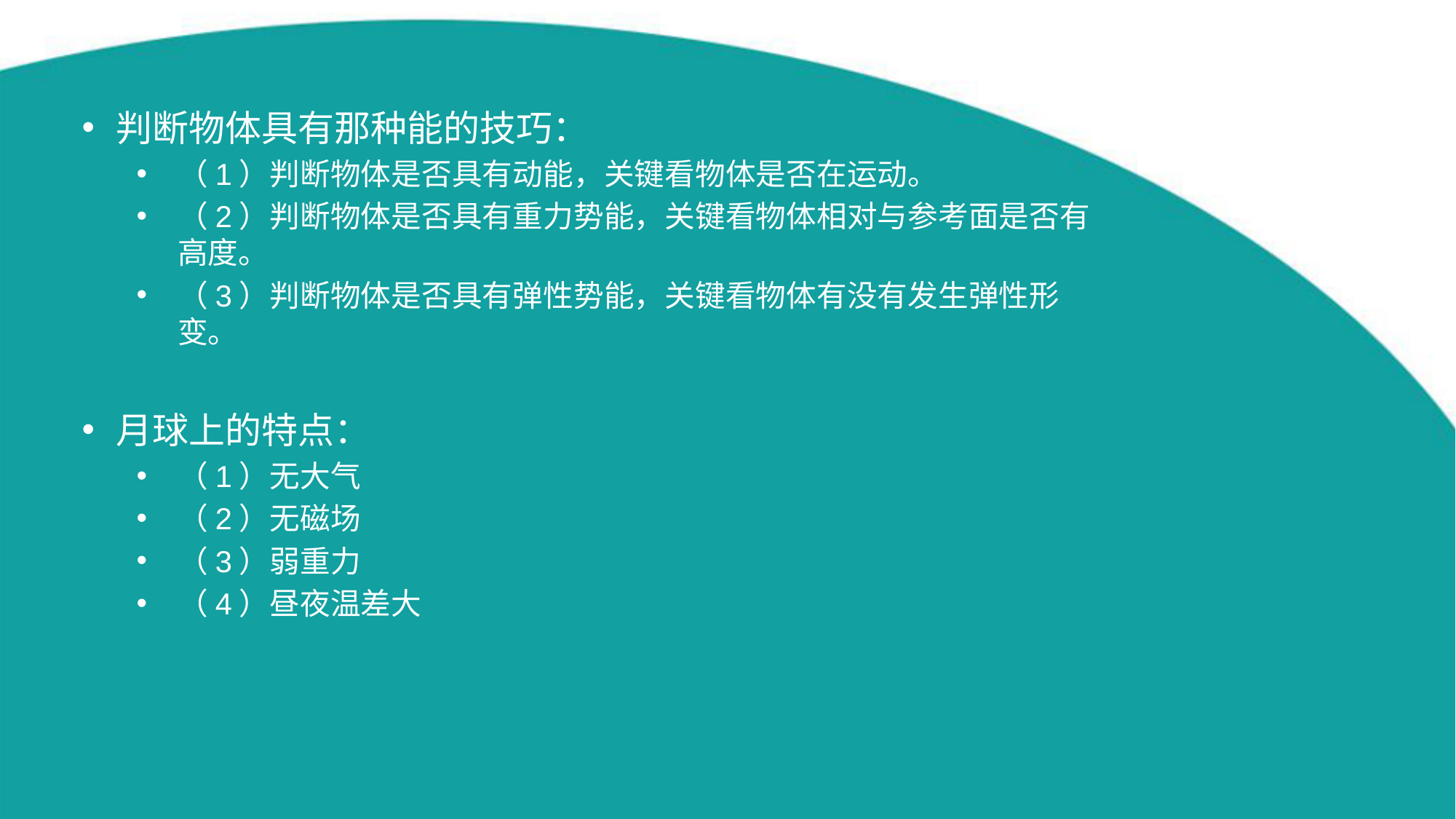

判断物体具有那种能的技巧：
（1）判断物体是否具有动能，关键看物体是否在运动。
（2）判断物体是否具有重力势能，关键看物体相对与参考面是否有高度。
（3）判断物体是否具有弹性势能，关键看物体有没有发生弹性形变。

月球上的特点：
（1）无大气
（2）无磁场
（3）弱重力
（4）昼夜温差大